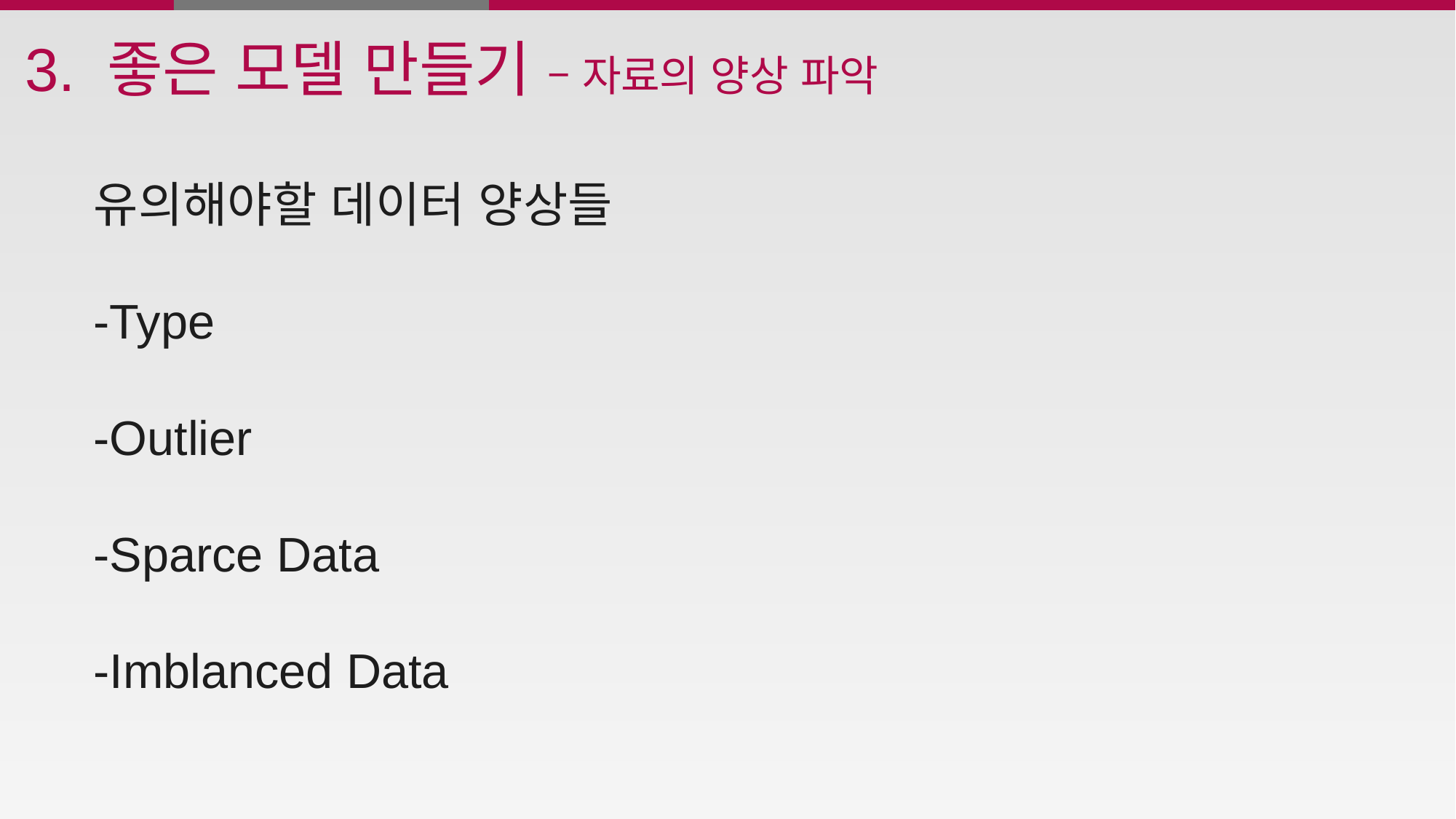

# 3. 좋은 모델 만들기 – 자료의 양상 파악
유의해야할 데이터 양상들

-Type

-Outlier

-Sparce Data

-Imblanced Data